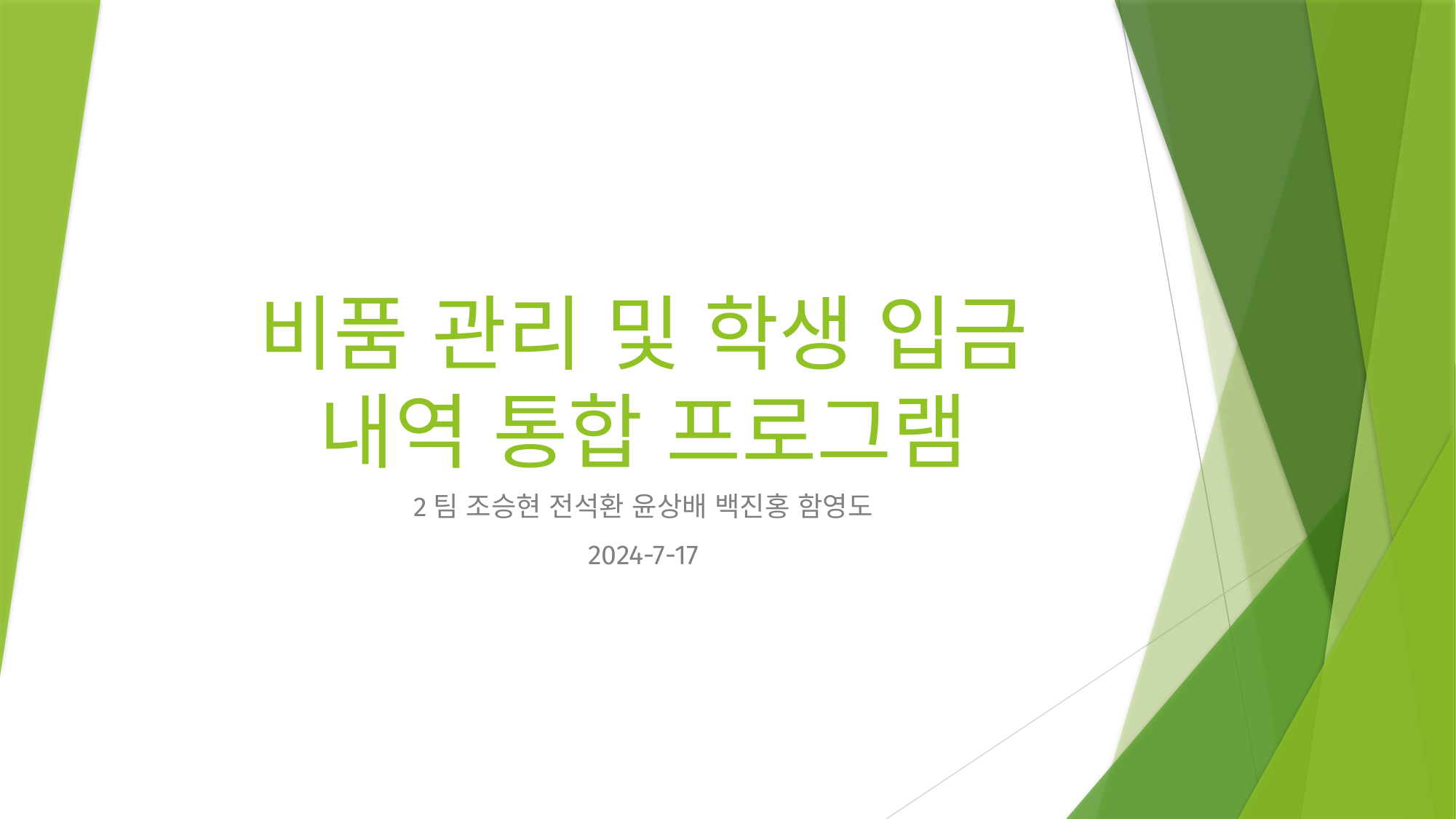

# 비품 관리 및 학생 입금 내역 통합 프로그램
2팀 조승현 전석환 윤상배 백진홍 함영도
2024-7-17